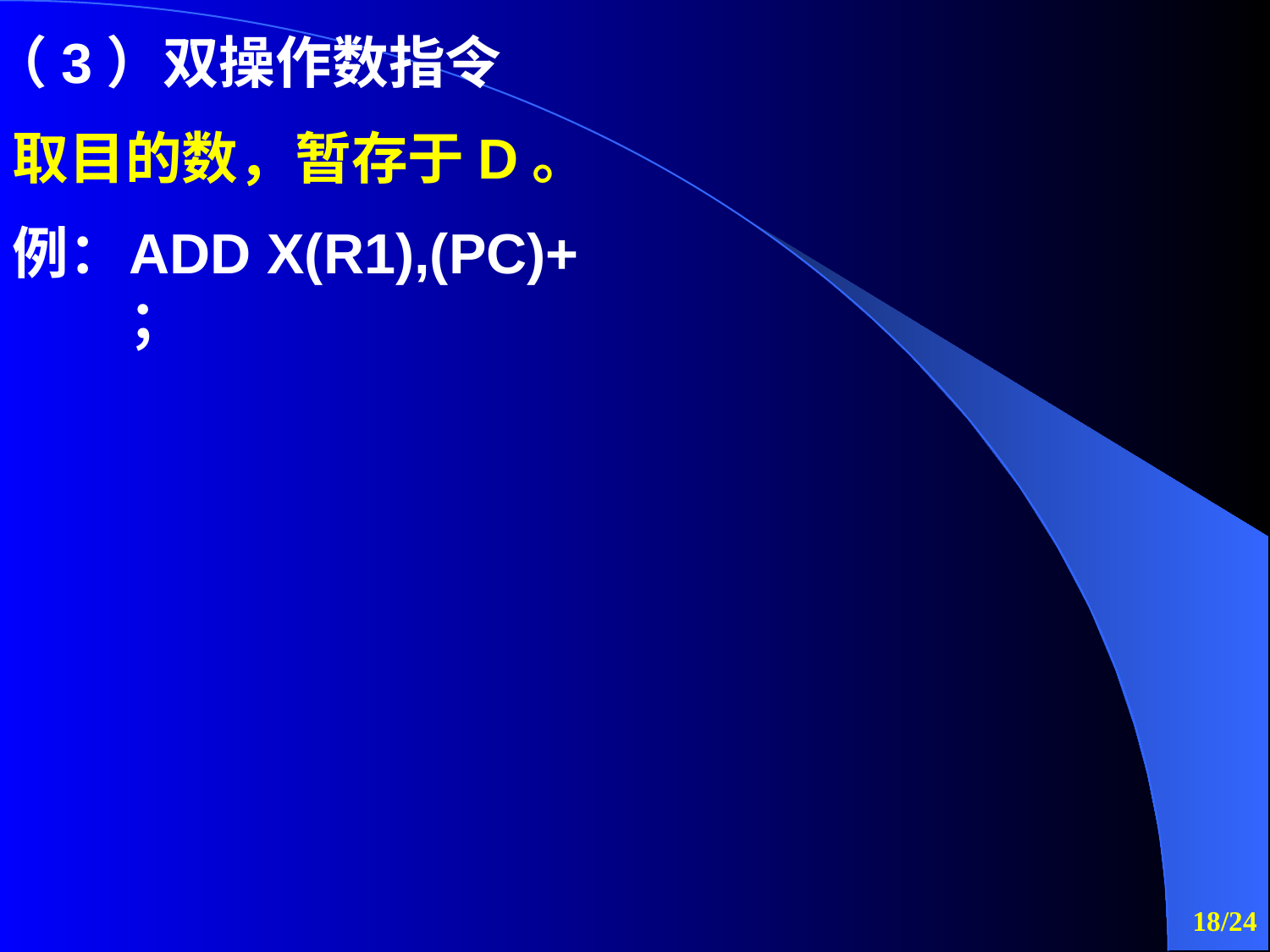

（3）双操作数指令
取目的数，暂存于D。
例：
ADD X(R1),(PC)+ ；
18/24